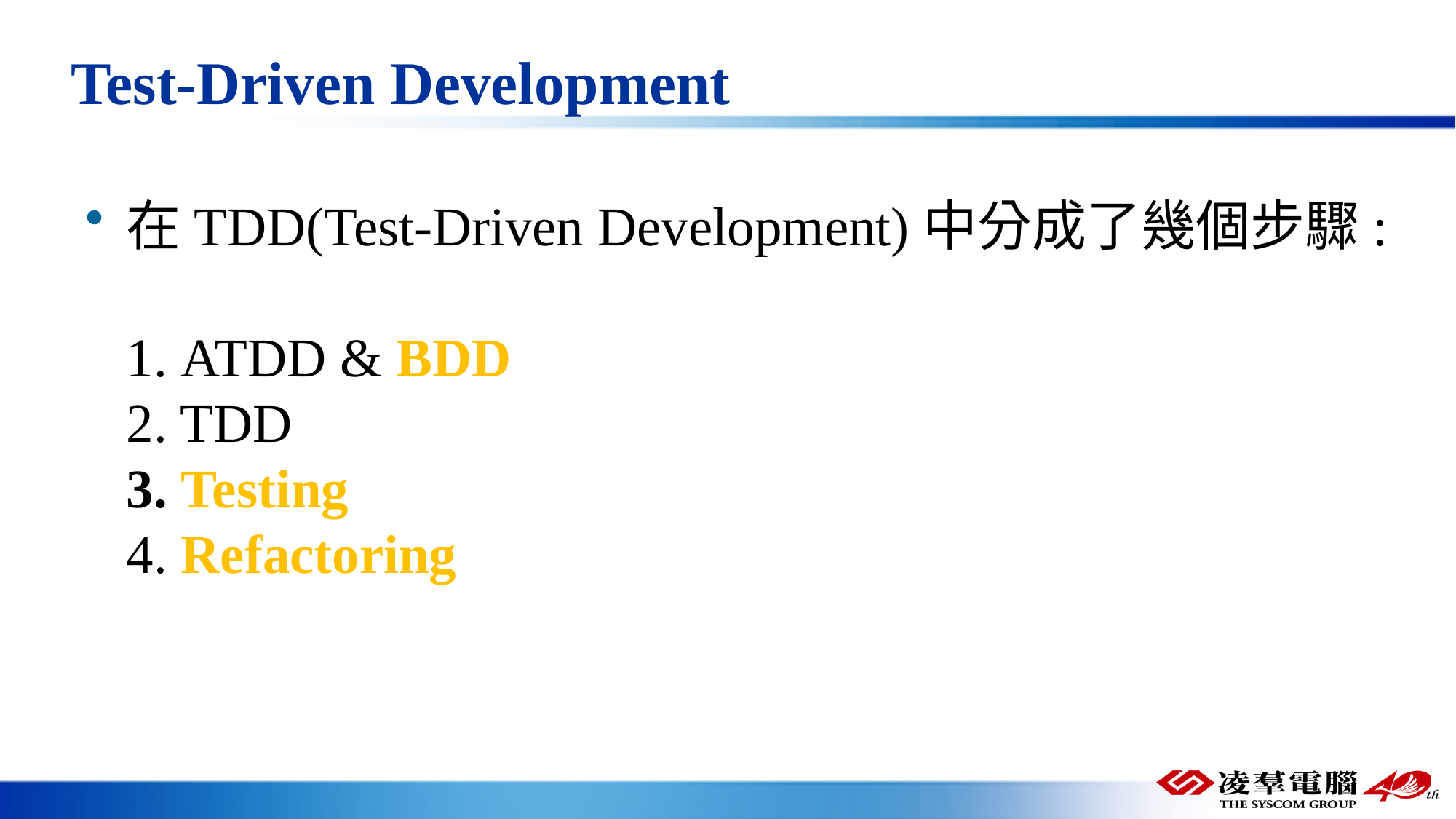

# Test-Driven Development
在TDD(Test-Driven Development)中分成了幾個步驟:
1. ATDD & BDD
2. TDD
3. Testing
4. Refactoring